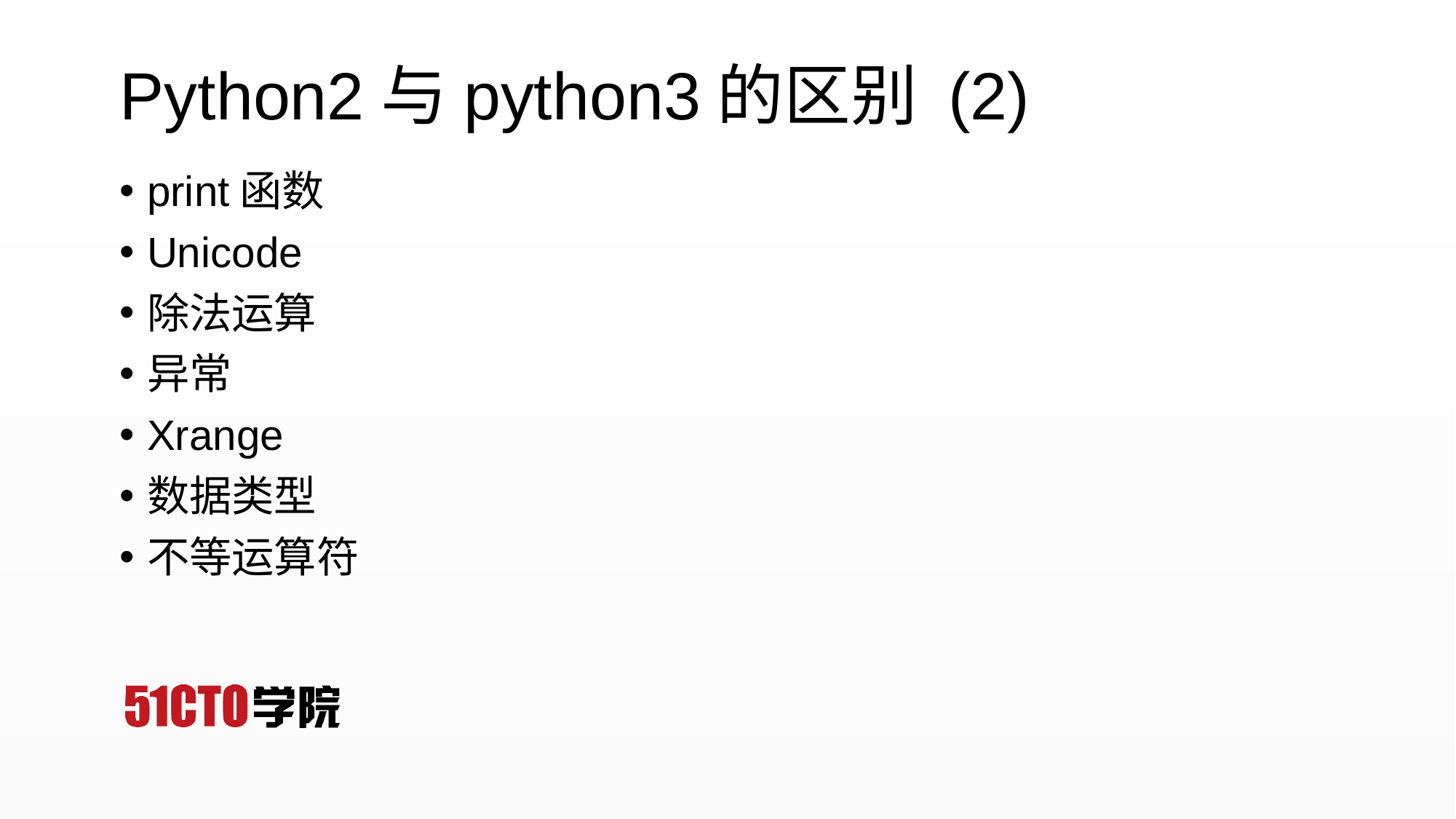

# Python2与python3的区别 (2)
print函数
Unicode
除法运算
异常
Xrange
数据类型
不等运算符